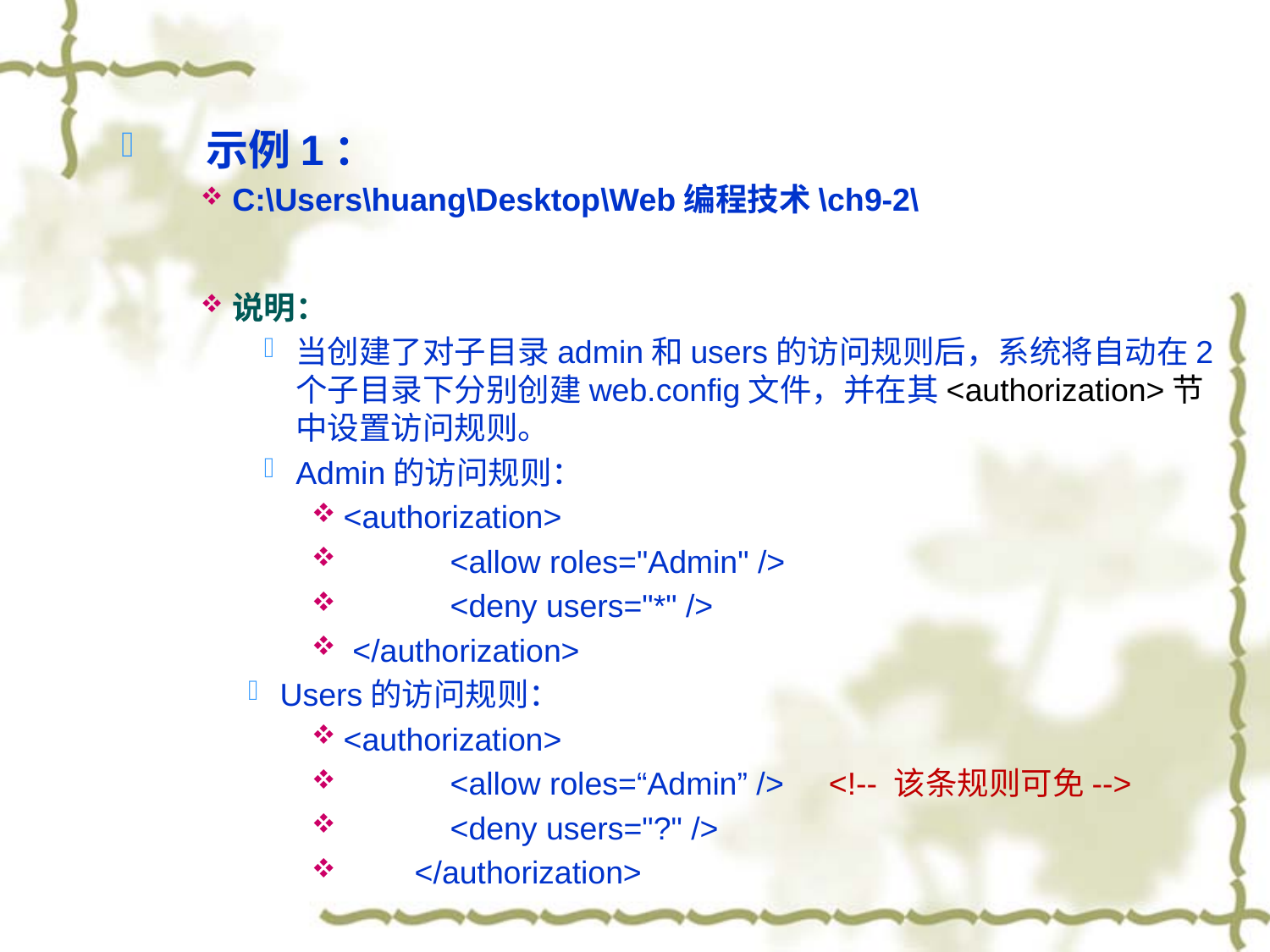

示例1：
C:\Users\huang\Desktop\Web编程技术\ch9-2\

说明：
当创建了对子目录admin和users的访问规则后，系统将自动在2个子目录下分别创建web.config文件，并在其<authorization>节中设置访问规则。
Admin的访问规则：
<authorization>
            <allow roles="Admin" />
            <deny users="*" />
 </authorization>
Users的访问规则：
<authorization>
            <allow roles=“Admin” />     <!-- 该条规则可免-->
            <deny users="?" />
        </authorization>